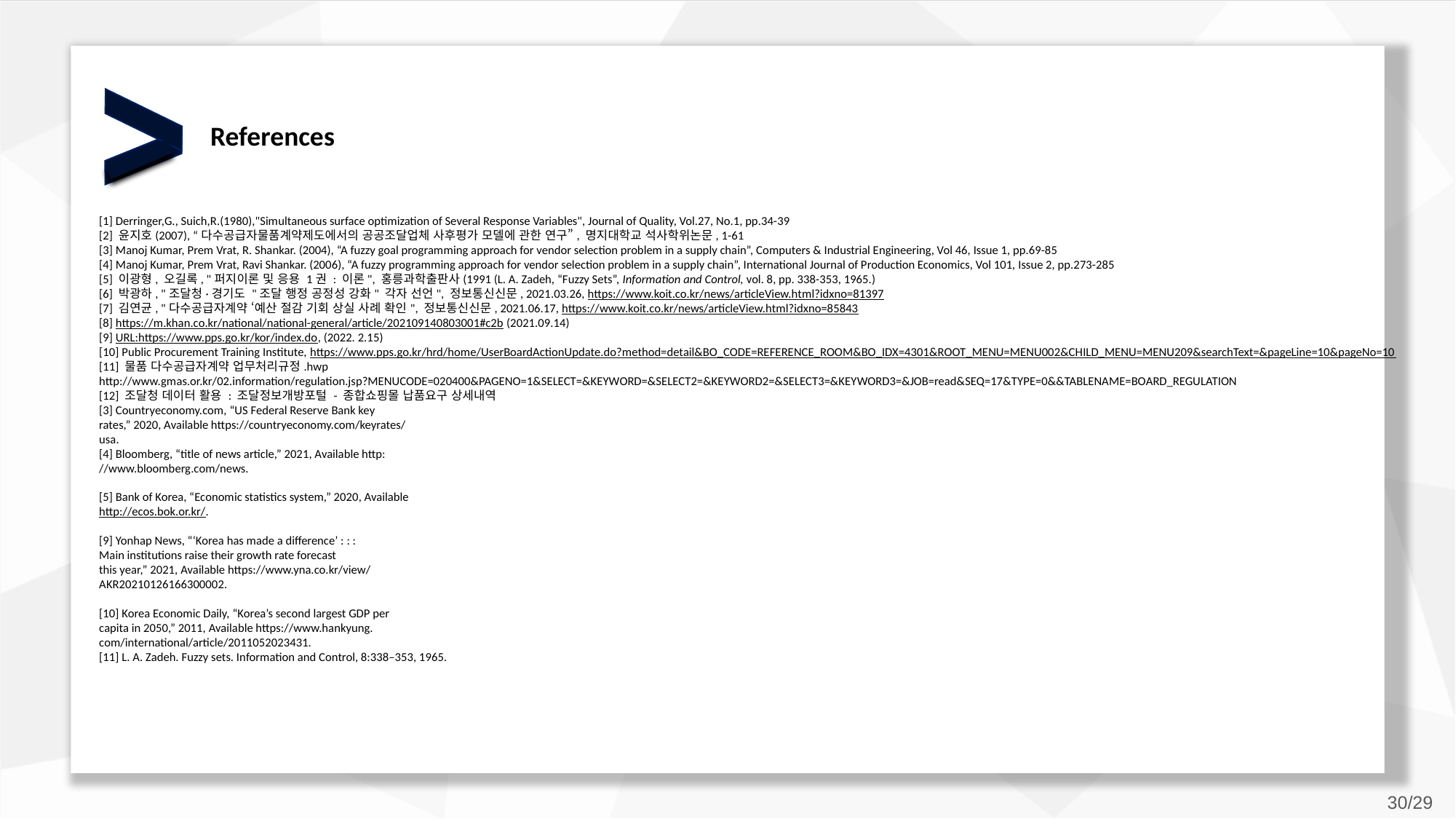

References
[1] Derringer,G., Suich,R.(1980),"Simultaneous surface optimization of Several Response Variables", Journal of Quality, Vol.27, No.1, pp.34-39
[2] 윤지호(2007), “다수공급자물품계약제도에서의 공공조달업체 사후평가 모델에 관한 연구”, 명지대학교 석사학위논문, 1-61
[3] Manoj Kumar, Prem Vrat, R. Shankar. (2004), “A fuzzy goal programming approach for vendor selection problem in a supply chain”, Computers & Industrial Engineering, Vol 46, Issue 1, pp.69-85
[4] Manoj Kumar, Prem Vrat, Ravi Shankar. (2006), “A fuzzy programming approach for vendor selection problem in a supply chain”, International Journal of Production Economics, Vol 101, Issue 2, pp.273-285
[5] 이광형, 오길록, "퍼지이론 및 응용 1권 : 이론", 홍릉과학출판사(1991 (L. A. Zadeh, “Fuzzy Sets”, Information and Control, vol. 8, pp. 338-353, 1965.)
[6] 박광하, "조달청·경기도 "조달 행정 공정성 강화" 각자 선언", 정보통신신문, 2021.03.26, https://www.koit.co.kr/news/articleView.html?idxno=81397
[7] 김연균, "다수공급자계약 ‘예산 절감 기회 상실 사례 확인", 정보통신신문, 2021.06.17, https://www.koit.co.kr/news/articleView.html?idxno=85843
[8] https://m.khan.co.kr/national/national-general/article/202109140803001#c2b (2021.09.14)
[9] URL:https://www.pps.go.kr/kor/index.do, (2022. 2.15)
[10] Public Procurement Training Institute, https://www.pps.go.kr/hrd/home/UserBoardActionUpdate.do?method=detail&BO_CODE=REFERENCE_ROOM&BO_IDX=4301&ROOT_MENU=MENU002&CHILD_MENU=MENU209&searchText=&pageLine=10&pageNo=10
[11] 물품 다수공급자계약 업무처리규정.hwp
http://www.gmas.or.kr/02.information/regulation.jsp?MENUCODE=020400&PAGENO=1&SELECT=&KEYWORD=&SELECT2=&KEYWORD2=&SELECT3=&KEYWORD3=&JOB=read&SEQ=17&TYPE=0&&TABLENAME=BOARD_REGULATION
[12] 조달청 데이터 활용 : 조달정보개방포털 - 종합쇼핑몰 납품요구 상세내역
[3] Countryeconomy.com, “US Federal Reserve Bank key
rates,” 2020, Available https://countryeconomy.com/keyrates/
usa.
[4] Bloomberg, “title of news article,” 2021, Available http:
//www.bloomberg.com/news.

[5] Bank of Korea, “Economic statistics system,” 2020, Available
http://ecos.bok.or.kr/.

[9] Yonhap News, “‘Korea has made a difference’ : : :
Main institutions raise their growth rate forecast
this year,” 2021, Available https://www.yna.co.kr/view/
AKR20210126166300002.

[10] Korea Economic Daily, “Korea’s second largest GDP per
capita in 2050,” 2011, Available https://www.hankyung.
com/international/article/2011052023431.
[11] L. A. Zadeh. Fuzzy sets. Information and Control, 8:338–353, 1965.

30/29